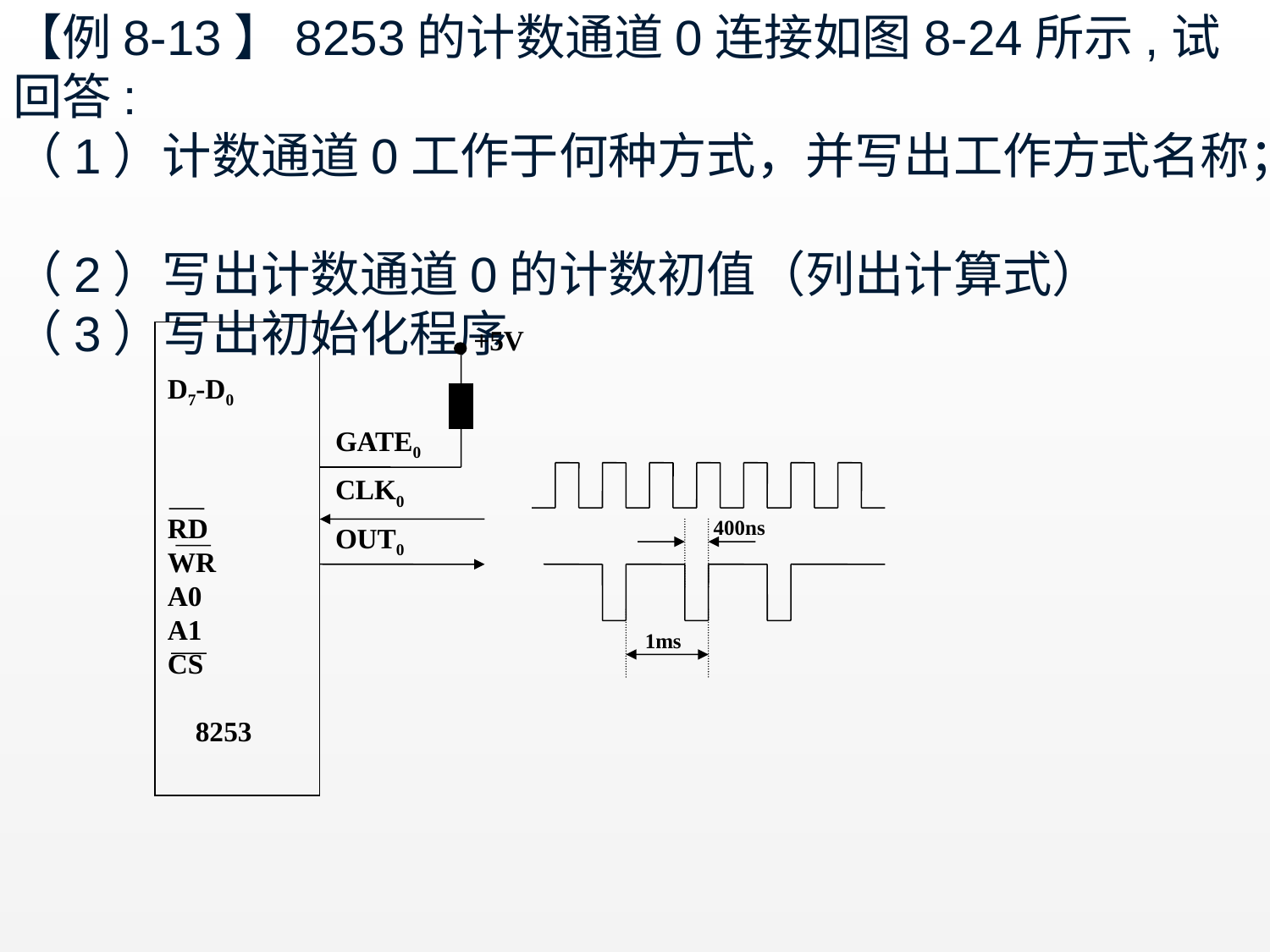

# 【例8-13】8253的计数通道0连接如图8-24所示,试回答: （1）计数通道0工作于何种方式，并写出工作方式名称； （2）写出计数通道0的计数初值（列出计算式） （3）写出初始化程序
+5V
D7-D0

RD
WR
A0
A1
CS

    8253

GATE0
CLK0
OUT0

400ns

1ms